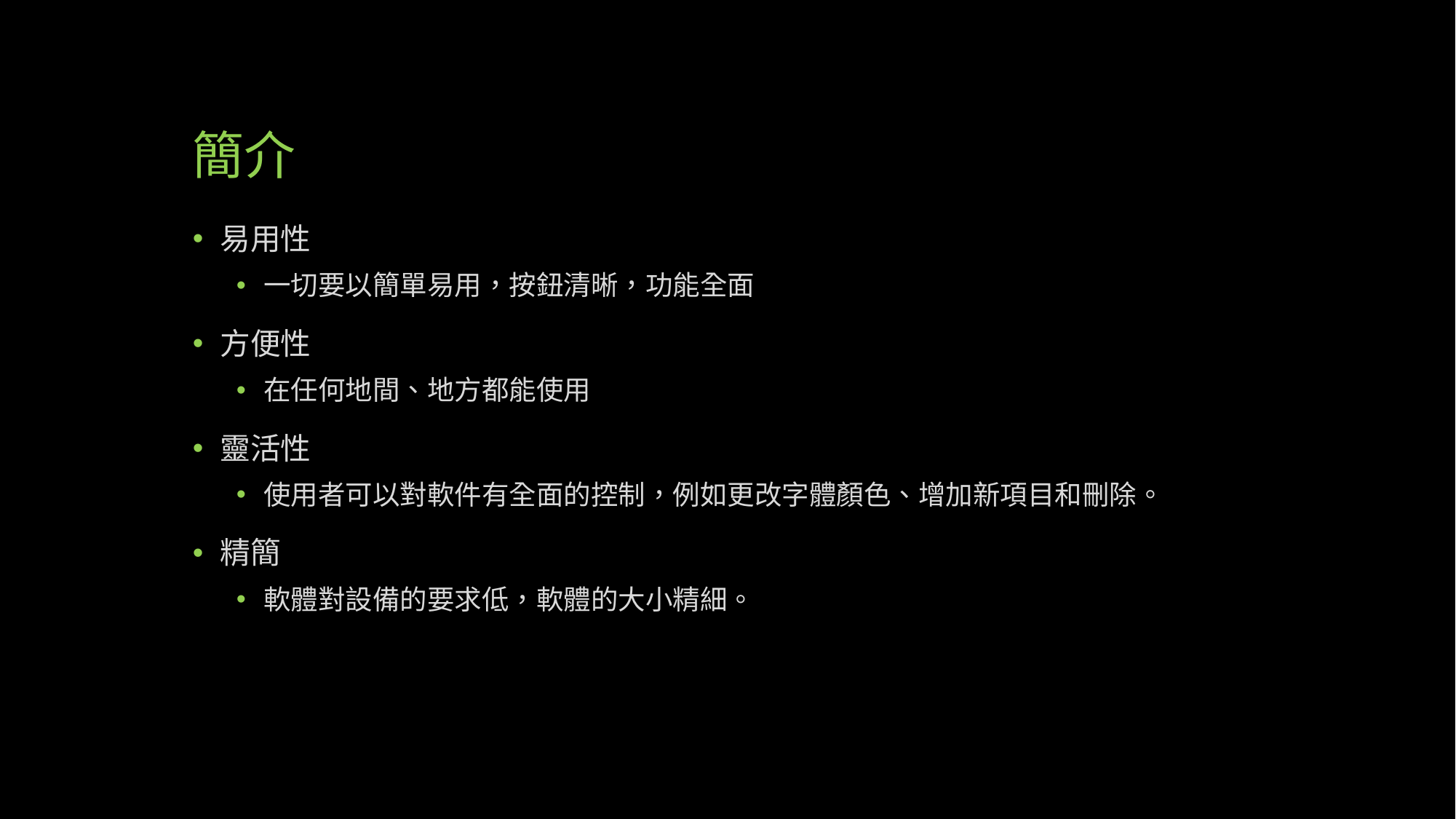

# 簡介
易用性
一切要以簡單易用，按鈕清晰，功能全面
方便性
在任何地間、地方都能使用
靈活性
使用者可以對軟件有全面的控制，例如更改字體顏色、增加新項目和刪除。
精簡
軟體對設備的要求低，軟體的大小精細。